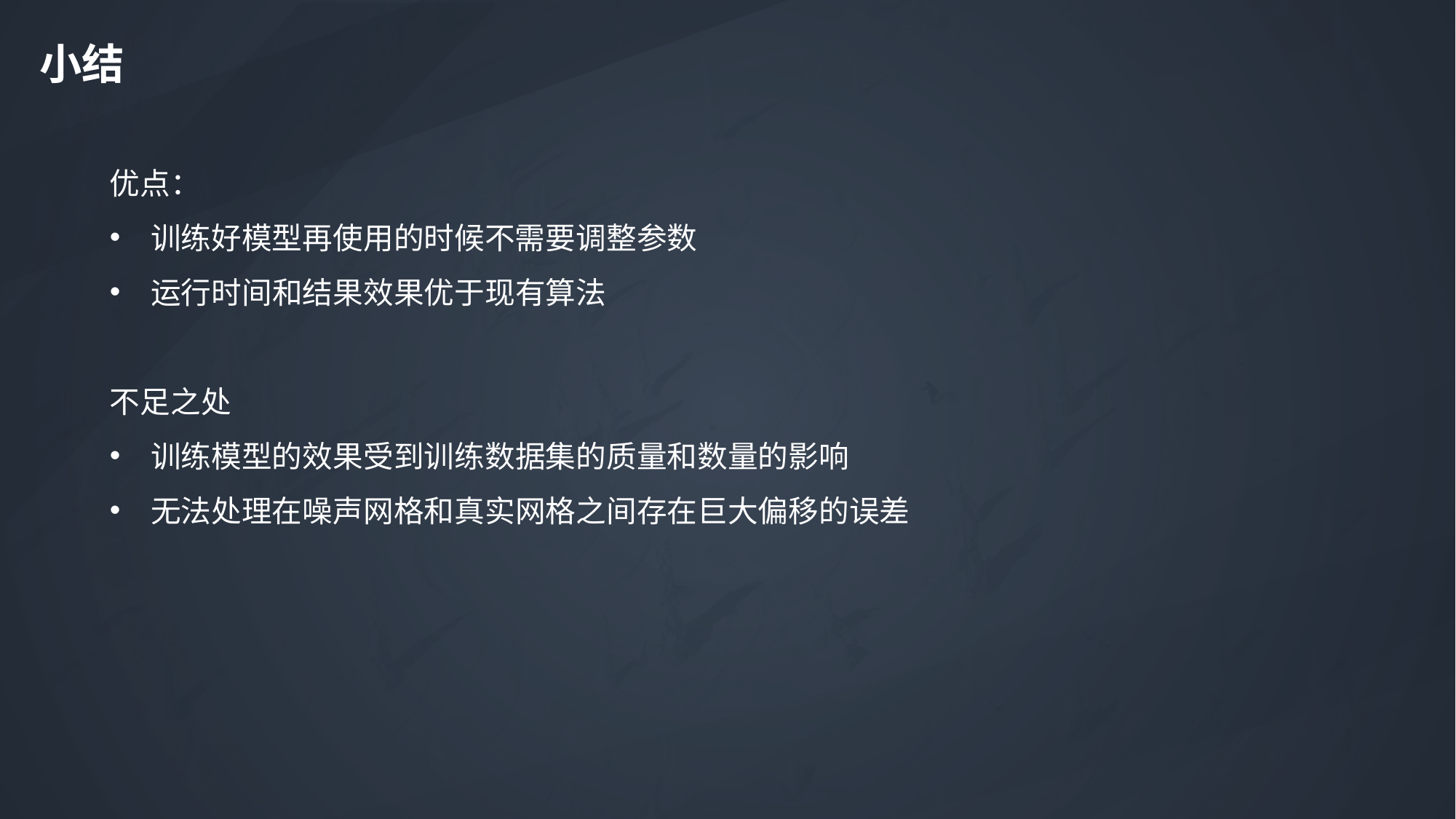

小结
优点：
训练好模型再使用的时候不需要调整参数
运行时间和结果效果优于现有算法

不足之处
训练模型的效果受到训练数据集的质量和数量的影响
无法处理在噪声网格和真实网格之间存在巨大偏移的误差